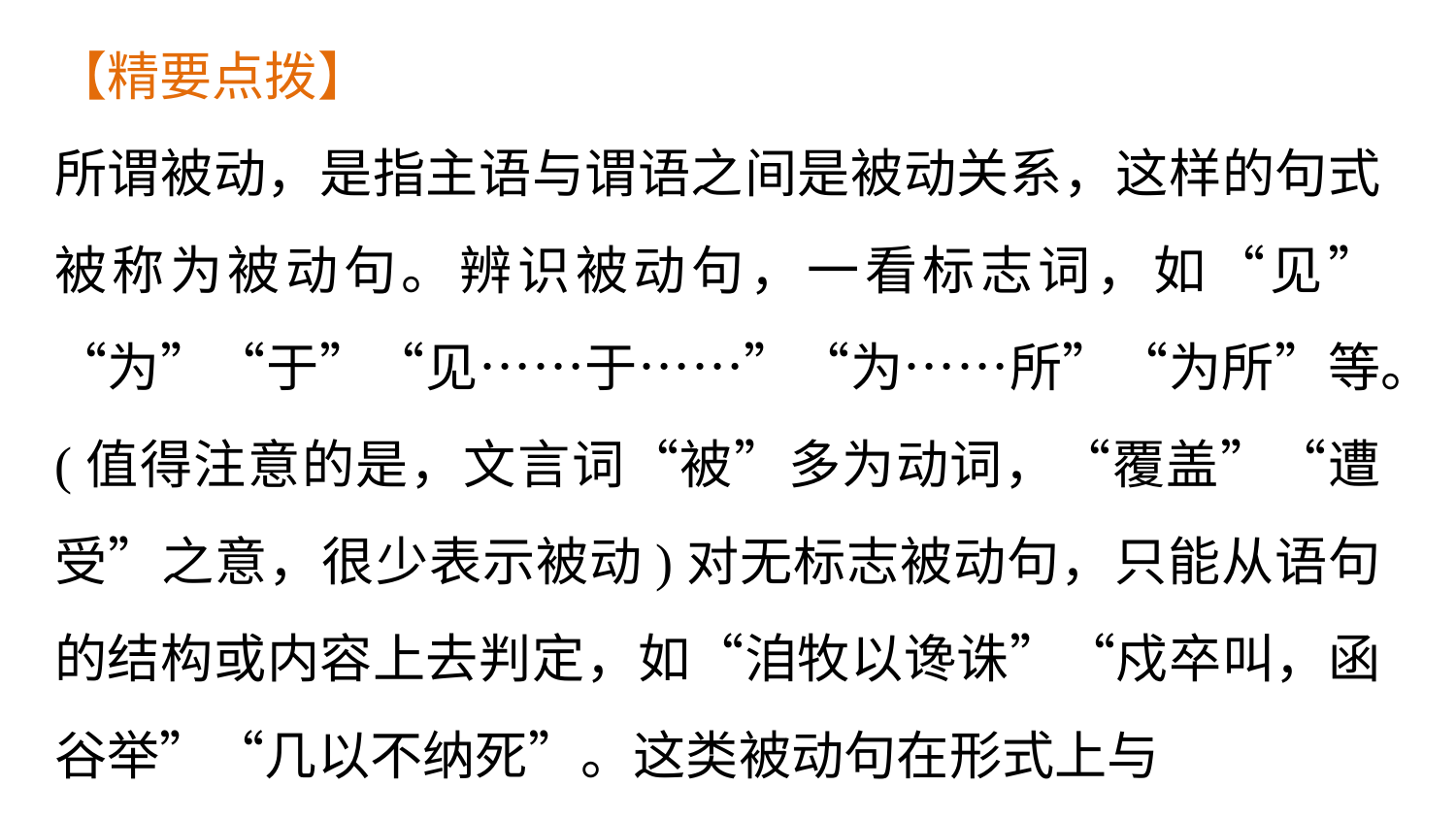

【精要点拨】
所谓被动，是指主语与谓语之间是被动关系，这样的句式被称为被动句。辨识被动句，一看标志词，如“见”“为”“于”“见……于……”“为……所”“为所”等。(值得注意的是，文言词“被”多为动词，“覆盖”“遭受”之意，很少表示被动)对无标志被动句，只能从语句的结构或内容上去判定，如“洎牧以谗诛”“戍卒叫，函谷举”“几以不纳死”。这类被动句在形式上与